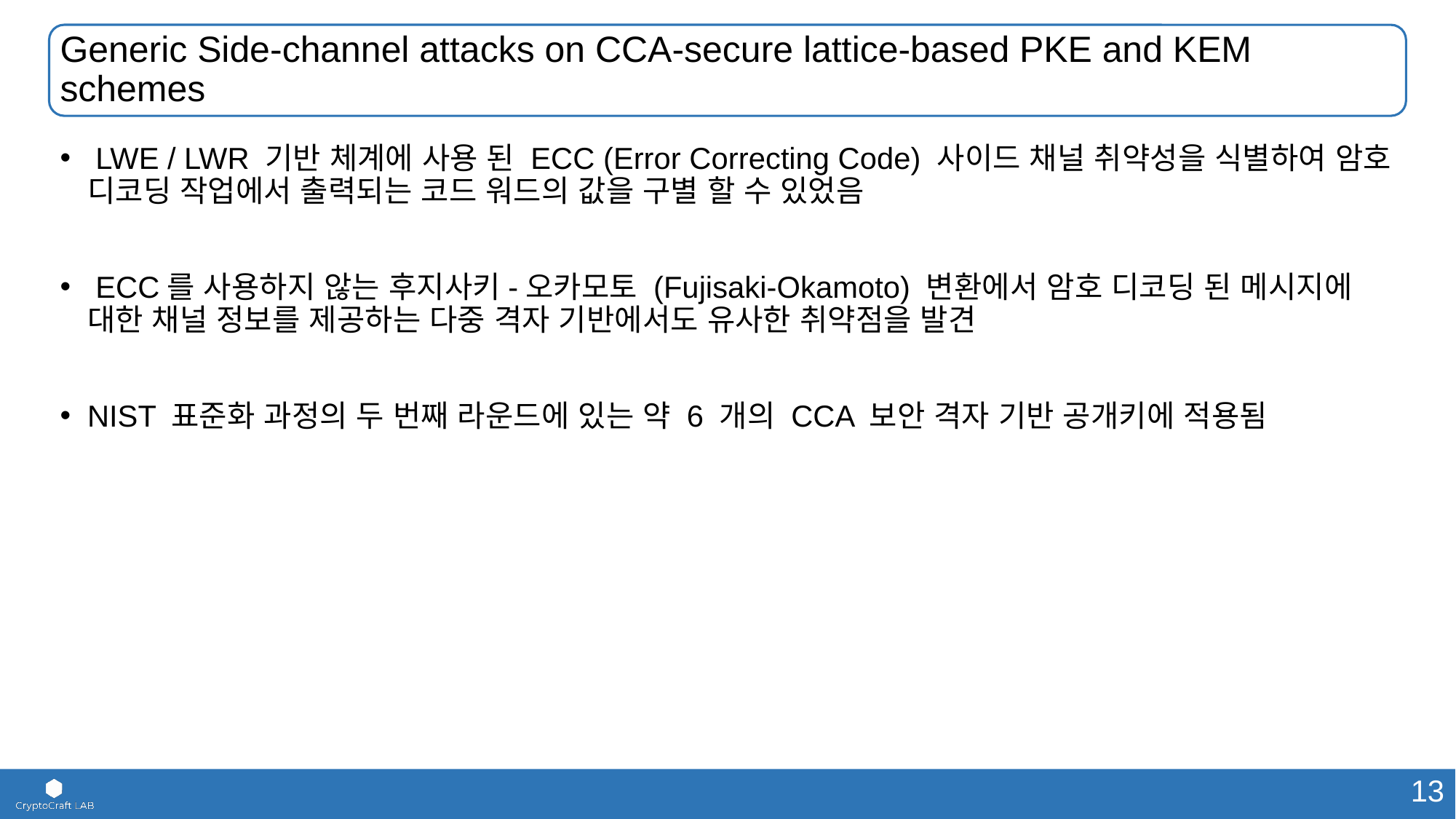

# Generic Side-channel attacks on CCA-secure lattice-based PKE and KEM schemes
 LWE / LWR 기반 체계에 사용 된 ECC (Error Correcting Code) 사이드 채널 취약성을 식별하여 암호 디코딩 작업에서 출력되는 코드 워드의 값을 구별 할 수 있었음

 ECC를 사용하지 않는 후지사키-오카모토 (Fujisaki-Okamoto) 변환에서 암호 디코딩 된 메시지에 대한 채널 정보를 제공하는 다중 격자 기반에서도 유사한 취약점을 발견

NIST 표준화 과정의 두 번째 라운드에 있는 약 6 개의 CCA 보안 격자 기반 공개키에 적용됨